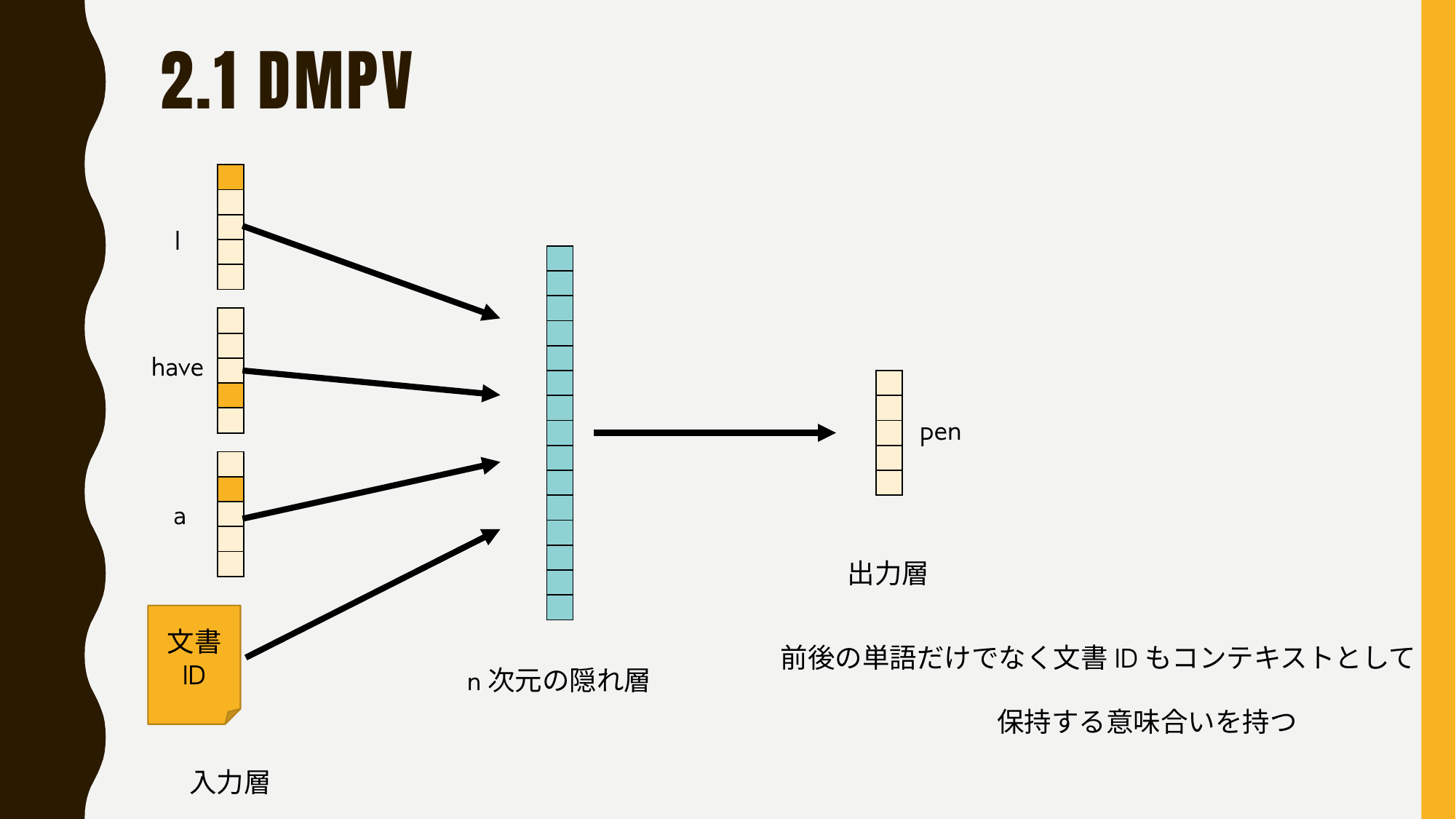

# 2.1 dmpv
|  |
| --- |
|  |
|  |
|  |
|  |
I
|  |
| --- |
|  |
|  |
|  |
|  |
|  |
|  |
|  |
|  |
|  |
|  |
|  |
|  |
|  |
|  |
|  |
| --- |
|  |
|  |
|  |
|  |
have
|  |
| --- |
|  |
|  |
|  |
|  |
pen
|  |
| --- |
|  |
|  |
|  |
|  |
a
出力層
文書
ID
前後の単語だけでなく文書IDもコンテキストとして
n次元の隠れ層
保持する意味合いを持つ
入力層